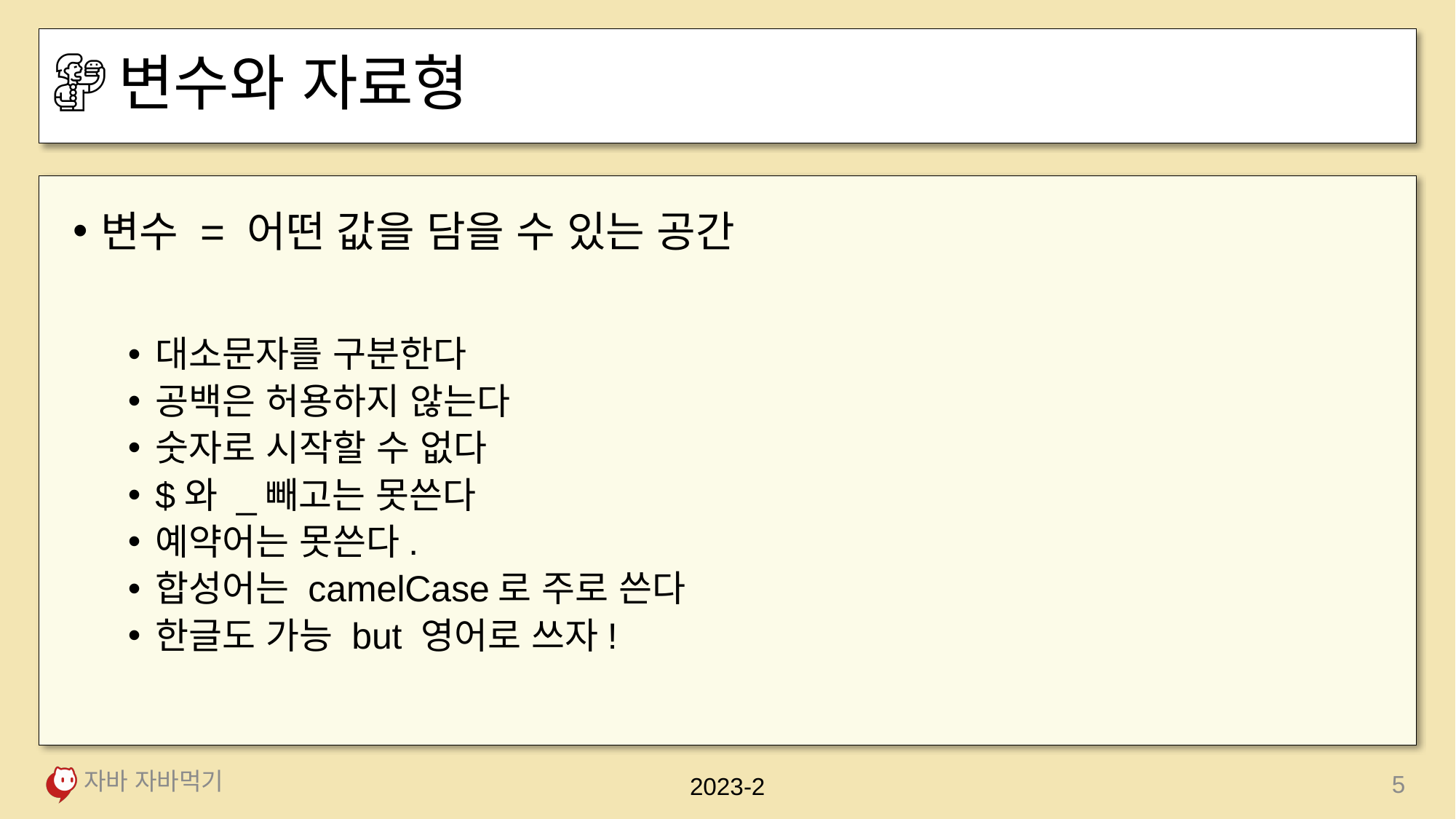

# 변수와 자료형
변수 = 어떤 값을 담을 수 있는 공간

대소문자를 구분한다
공백은 허용하지 않는다
숫자로 시작할 수 없다
$와 _빼고는 못쓴다
예약어는 못쓴다.
합성어는 camelCase로 주로 쓴다
한글도 가능 but 영어로 쓰자!
자바 자바먹기
5